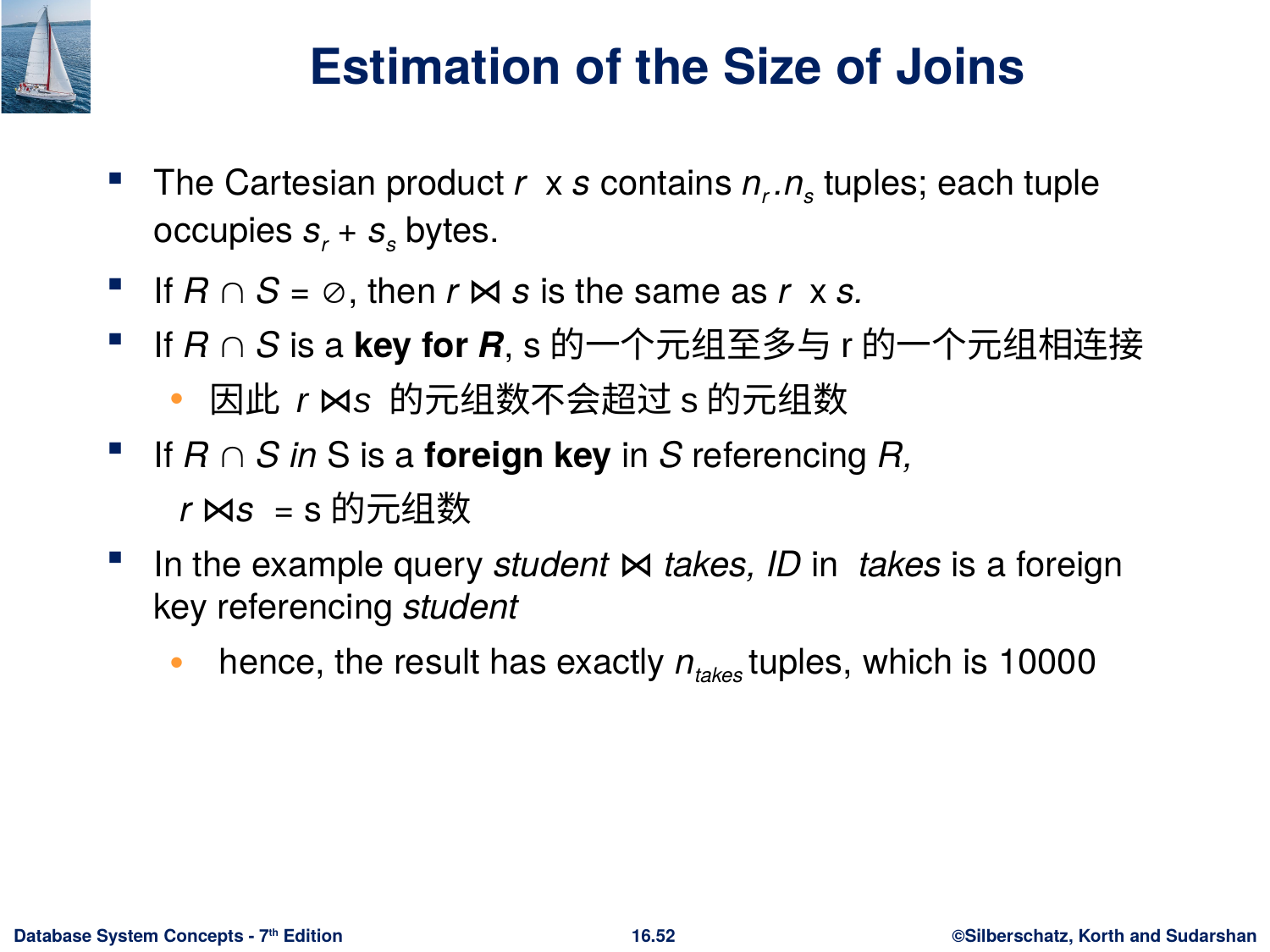

# Estimation of the Size of Joins
The Cartesian product r  x s contains nr .ns tuples; each tuple occupies sr + ss bytes.
If R ∩ S = ∅, then r ⋈ s is the same as r  x s.
If R ∩ S is a key for R, s的一个元组至多与r的一个元组相连接
因此 r ⋈s 的元组数不会超过s的元组数
If R ∩ S in S is a foreign key in S referencing R,
 r ⋈s  = s的元组数
In the example query student ⋈ takes, ID in  takes is a foreign key referencing student
 hence, the result has exactly ntakes tuples, which is 10000